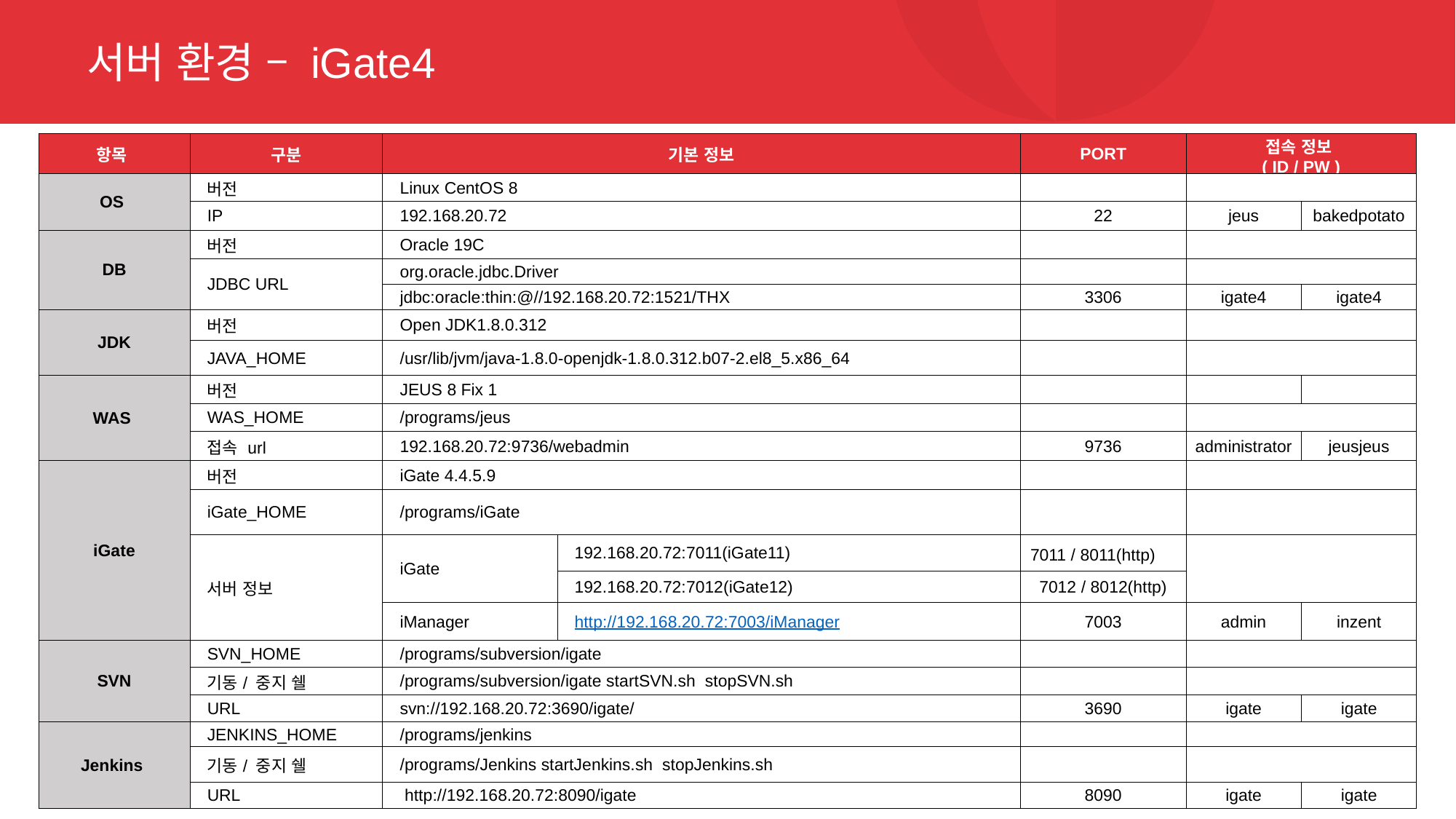

서버 환경 – iGate4
| 항목 | 구분 | 기본 정보 |  | PORT | 접속 정보 ( ID / PW ) |  |
| --- | --- | --- | --- | --- | --- | --- |
| OS | 버전 | Linux CentOS 8 |  |  |  |  |
|  | IP | 192.168.20.72 |  | 22 | jeus | bakedpotato |
| DB | 버전 | Oracle 19C |  |  |  |  |
|  | JDBC URL | org.oracle.jdbc.Driver |  |  |  |  |
|  |  | jdbc:oracle:thin:@//192.168.20.72:1521/THX |  | 3306 | igate4 | igate4 |
| JDK | 버전 | Open JDK1.8.0.312 |  |  |  |  |
|  | JAVA\_HOME | /usr/lib/jvm/java-1.8.0-openjdk-1.8.0.312.b07-2.el8\_5.x86\_64 |  |  |  |  |
| WAS | 버전 | JEUS 8 Fix 1 |  |  |  |  |
|  | WAS\_HOME | /programs/jeus |  |  |  |  |
|  | 접속 url | 192.168.20.72:9736/webadmin |  | 9736 | administrator | jeusjeus |
| iGate | 버전 | iGate 4.4.5.9 |  |  |  |  |
|  | iGate\_HOME | /programs/iGate |  |  |  |  |
|  | 서버 정보 | iGate | 192.168.20.72:7011(iGate11) | 7011 / 8011(http) |  |  |
|  |  |  | 192.168.20.72:7012(iGate12) | 7012 / 8012(http) |  |  |
|  |  | iManager | http://192.168.20.72:7003/iManager | 7003 | admin | inzent |
| SVN | SVN\_HOME | /programs/subversion/igate |  |  |  |  |
|  | 기동/ 중지 쉘 | /programs/subversion/igate startSVN.sh stopSVN.sh |  |  |  |  |
|  | URL | svn://192.168.20.72:3690/igate/ |  | 3690 | igate | igate |
| Jenkins | JENKINS\_HOME | /programs/jenkins |  |  |  |  |
|  | 기동/ 중지 쉘 | /programs/Jenkins startJenkins.sh stopJenkins.sh |  |  |  |  |
|  | URL | http://192.168.20.72:8090/igate |  | 8090 | igate | igate |